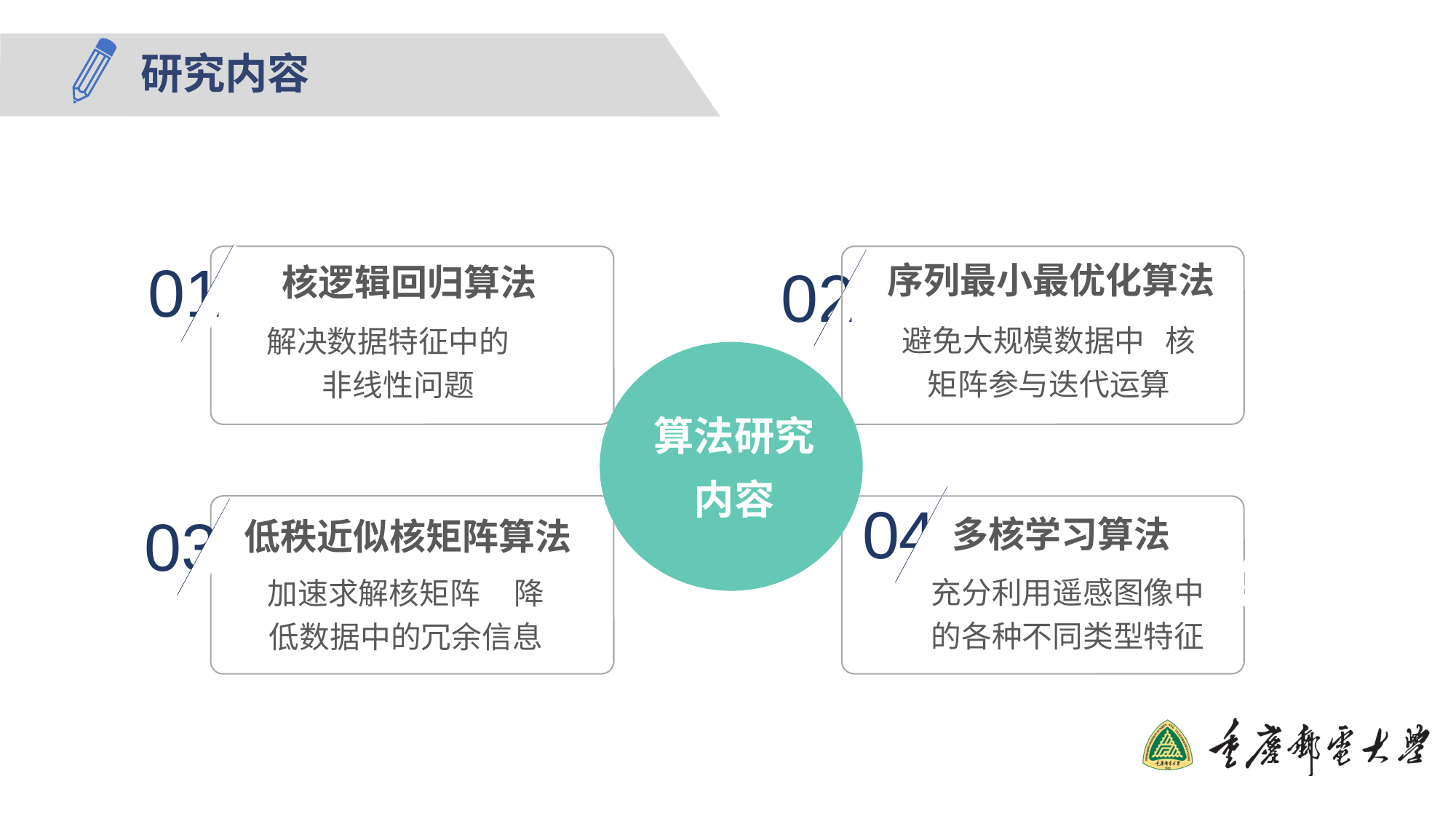

研究内容

01

02

核逻辑回归算法
序列最小最优化算法
避免大规模数据中   核矩阵参与迭代运算
解决数据特征中的    非线性问题

算法研究
内容

04

03

多核学习算法
低秩近似核矩阵算法

充分利用遥感图像中的各种不同类型特征
加速求解核矩阵     降低数据中的冗余信息